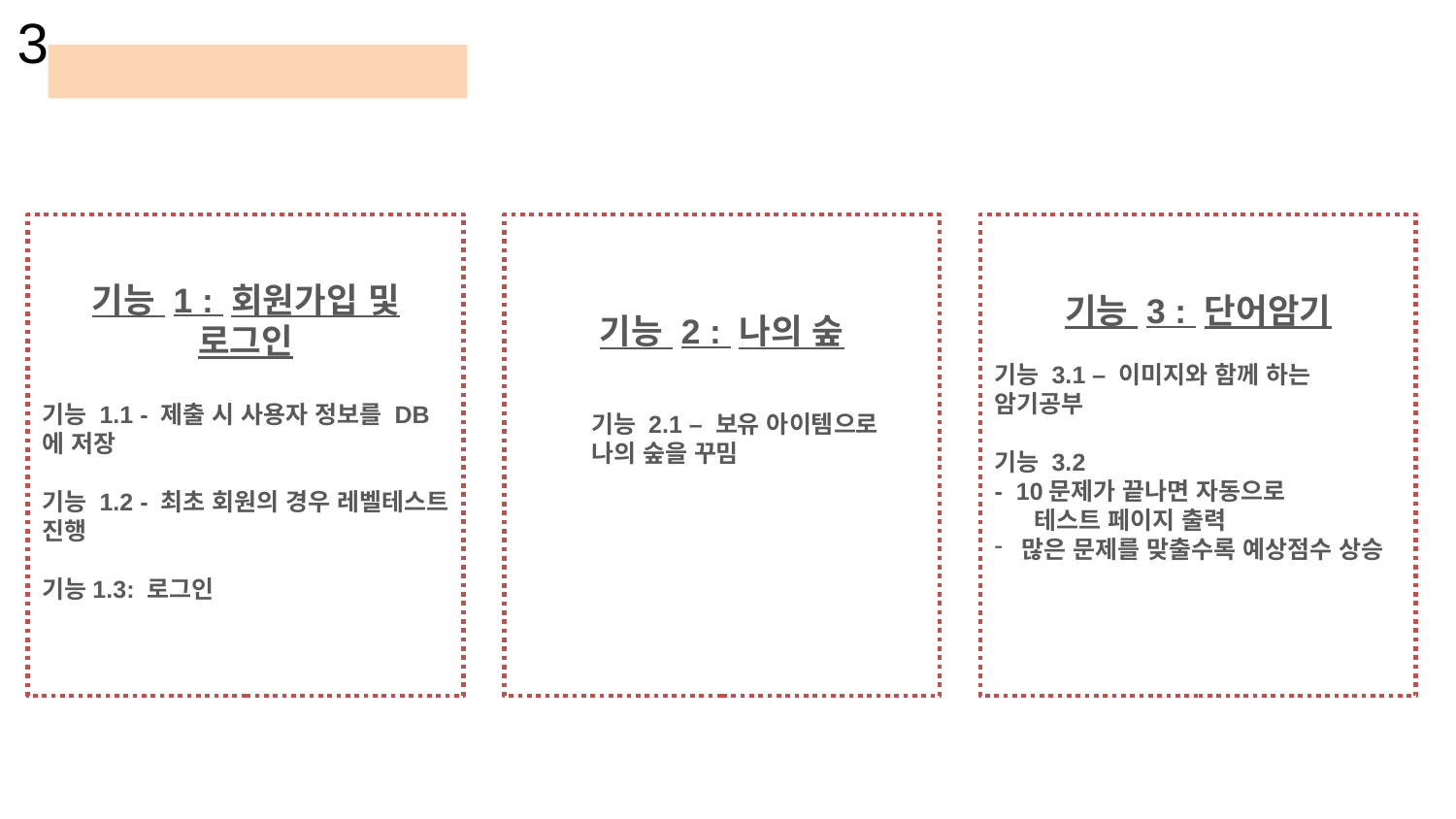

3

기능적 관점에서의 설계
기능 1 : 회원가입 및 로그인

기능 1.1 - 제출 시 사용자 정보를 DB에 저장

기능 1.2 - 최초 회원의 경우 레벨테스트 진행

기능1.3: 로그인

기능 2 : 나의 숲

기능 2.1 – 보유 아이템으로 나의 숲을 꾸밈

기능 3 : 단어암기

기능 3.1 – 이미지와 함께 하는 암기공부

기능 3.2
-  10문제가 끝나면 자동으로
     테스트 페이지 출력
많은 문제를 맞출수록 예상점수 상승